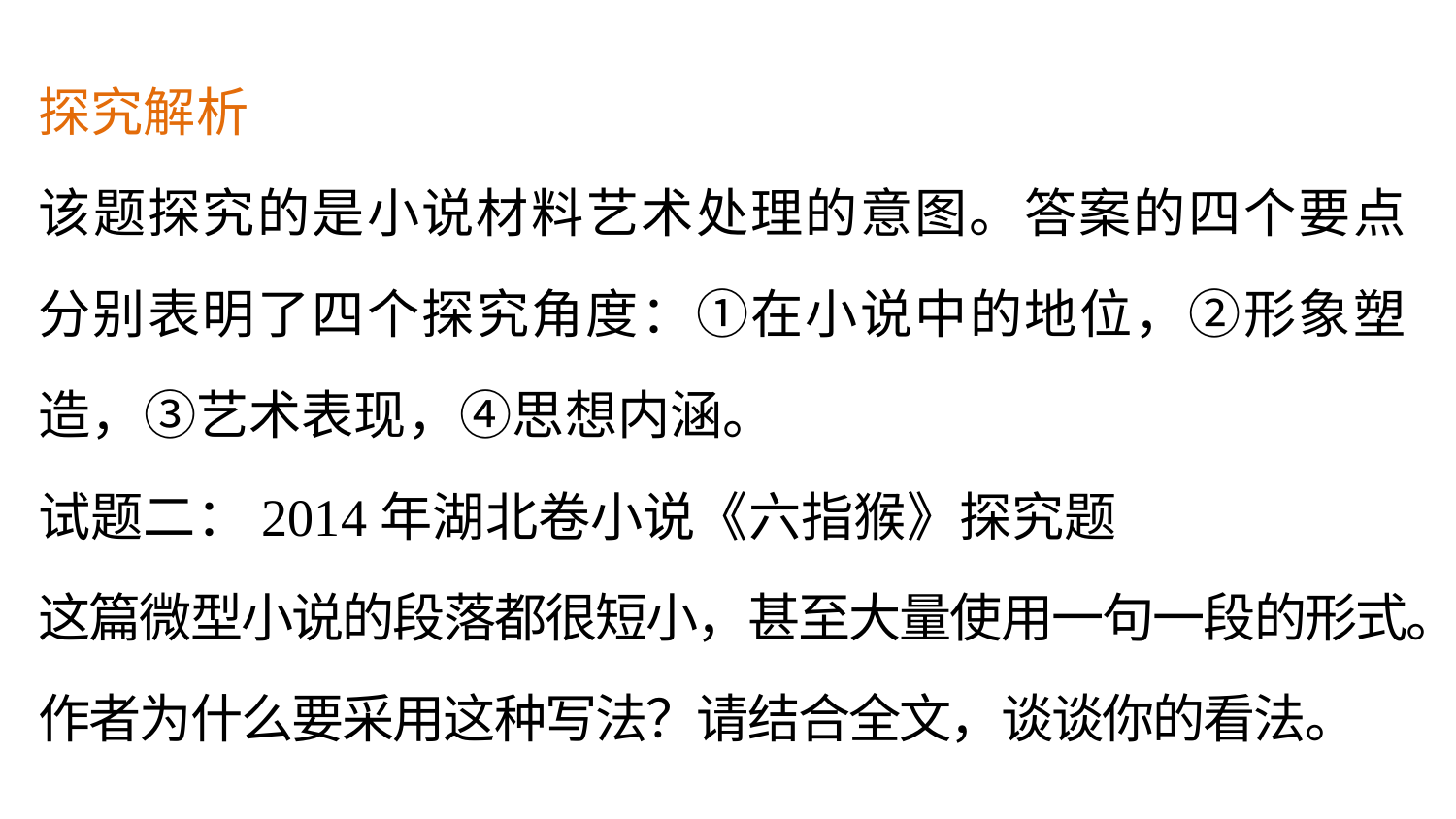

探究解析
该题探究的是小说材料艺术处理的意图。答案的四个要点分别表明了四个探究角度：①在小说中的地位，②形象塑造，③艺术表现，④思想内涵。
试题二：2014年湖北卷小说《六指猴》探究题
这篇微型小说的段落都很短小，甚至大量使用一句一段的形式。作者为什么要采用这种写法？请结合全文，谈谈你的看法。